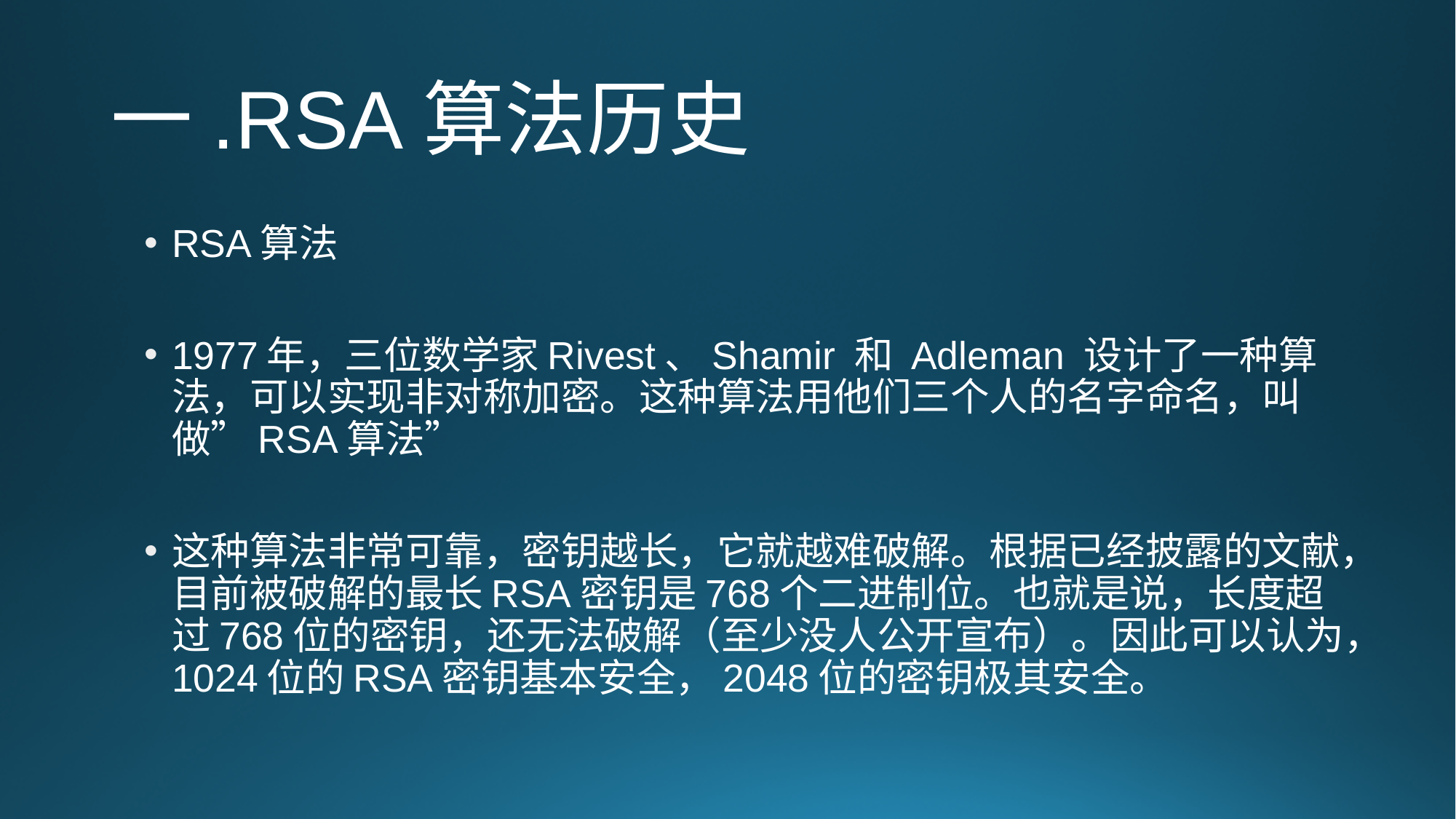

# 一.RSA算法历史
RSA算法

1977年，三位数学家Rivest、Shamir 和 Adleman 设计了一种算法，可以实现非对称加密。这种算法用他们三个人的名字命名，叫做”RSA算法”

这种算法非常可靠，密钥越长，它就越难破解。根据已经披露的文献，目前被破解的最长RSA密钥是768个二进制位。也就是说，长度超过768位的密钥，还无法破解（至少没人公开宣布）。因此可以认为，1024位的RSA密钥基本安全，2048位的密钥极其安全。